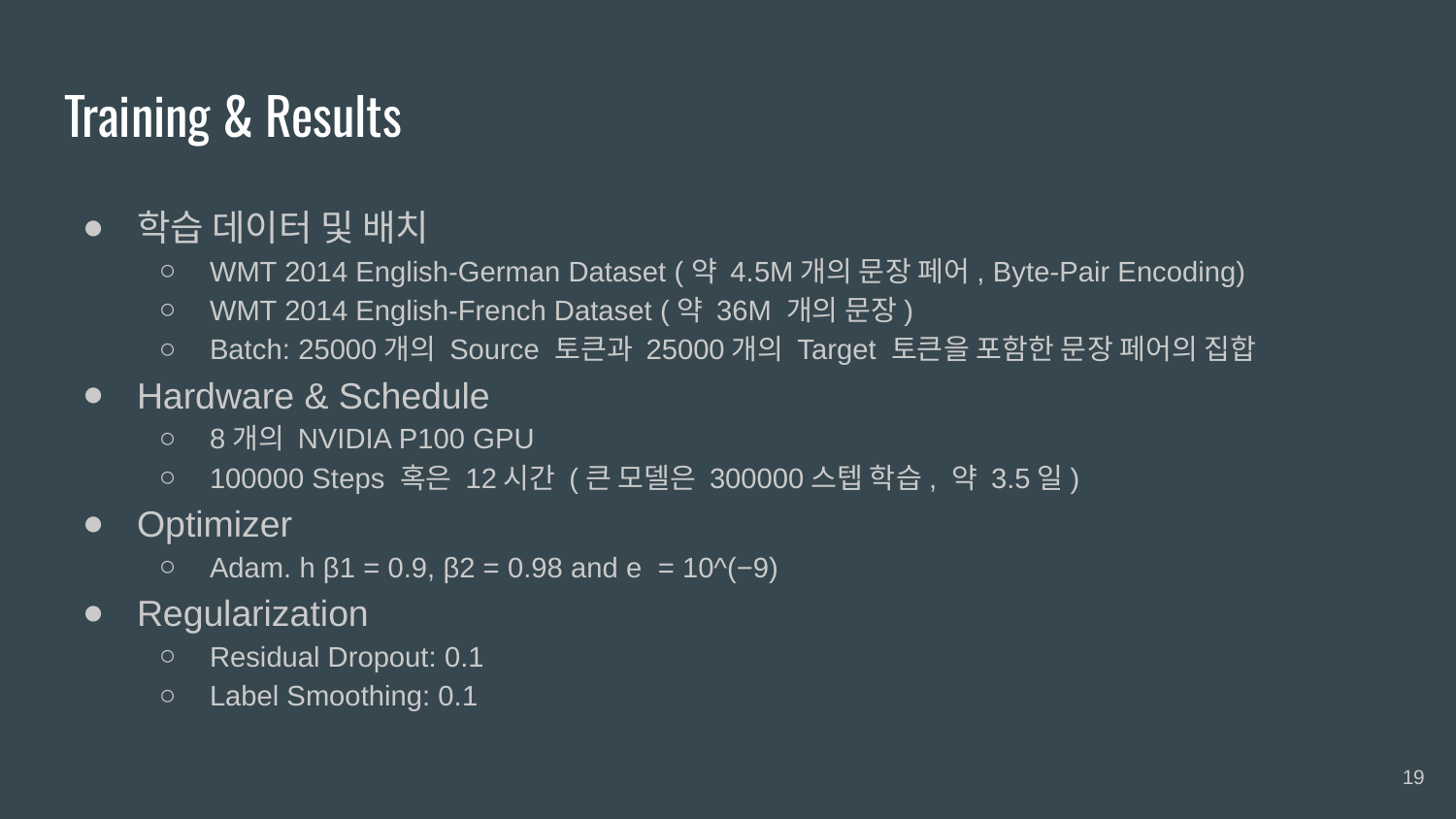

# Training & Results
학습 데이터 및 배치
WMT 2014 English-German Dataset (약 4.5M개의 문장 페어, Byte-Pair Encoding)
WMT 2014 English-French Dataset (약 36M 개의 문장)
Batch: 25000개의 Source 토큰과 25000개의 Target 토큰을 포함한 문장 페어의 집합
Hardware & Schedule
8개의 NVIDIA P100 GPU
100000 Steps 혹은 12시간 (큰 모델은 300000스텝 학습, 약 3.5일)
Optimizer
Adam. h β1 = 0.9, β2 = 0.98 and e  = 10^(−9)
Regularization
Residual Dropout: 0.1
Label Smoothing: 0.1
19